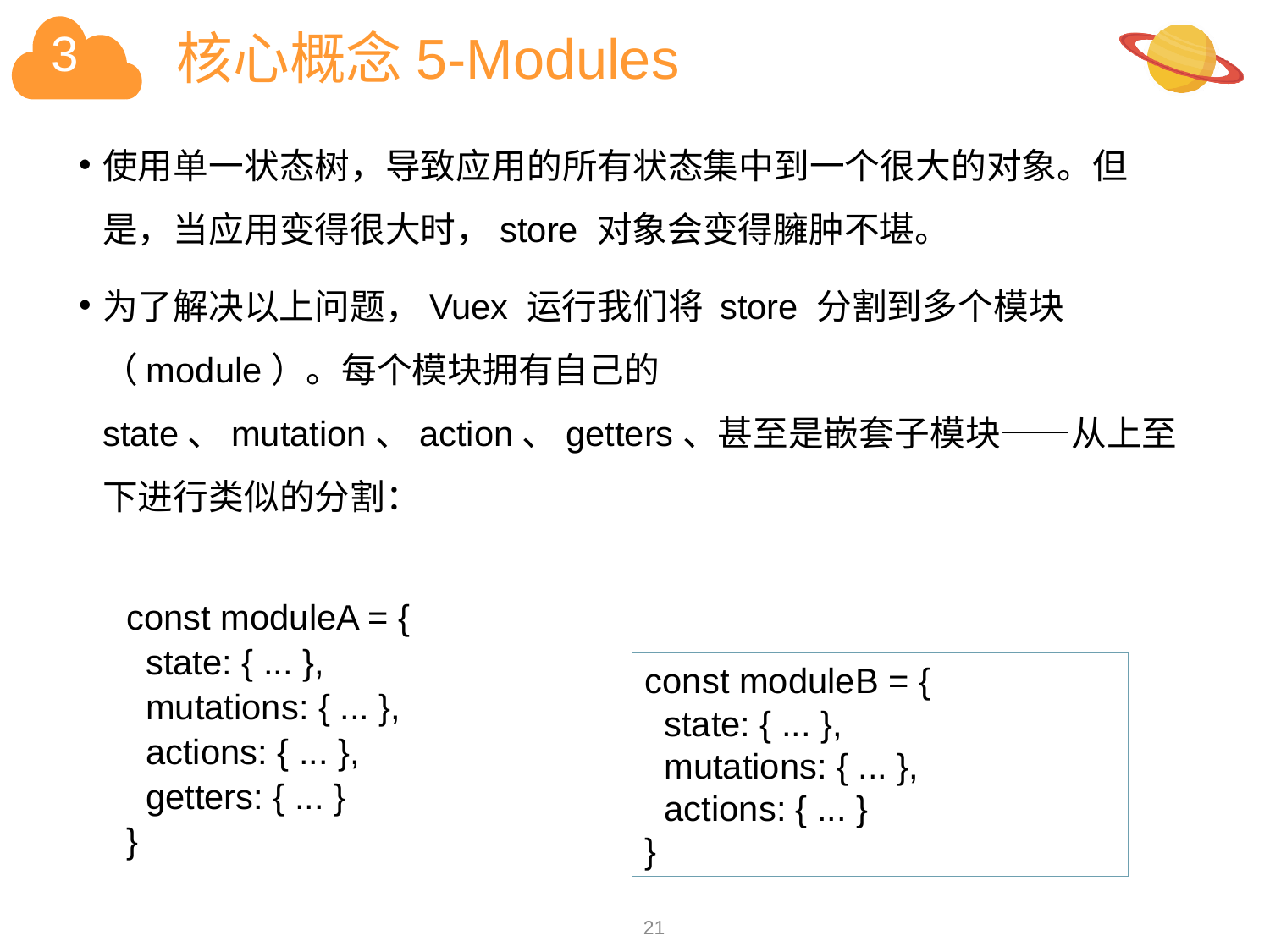

# 核心概念5-Modules
使用单一状态树，导致应用的所有状态集中到一个很大的对象。但是，当应用变得很大时，store 对象会变得臃肿不堪。
为了解决以上问题，Vuex 运行我们将 store 分割到多个模块（module）。每个模块拥有自己的 state、mutation、action、getters、甚至是嵌套子模块——从上至下进行类似的分割：

const moduleA = {
  state: { ... },
  mutations: { ... },
  actions: { ... },
  getters: { ... }
}

const moduleB = {
  state: { ... },
  mutations: { ... },
  actions: { ... }
}
21